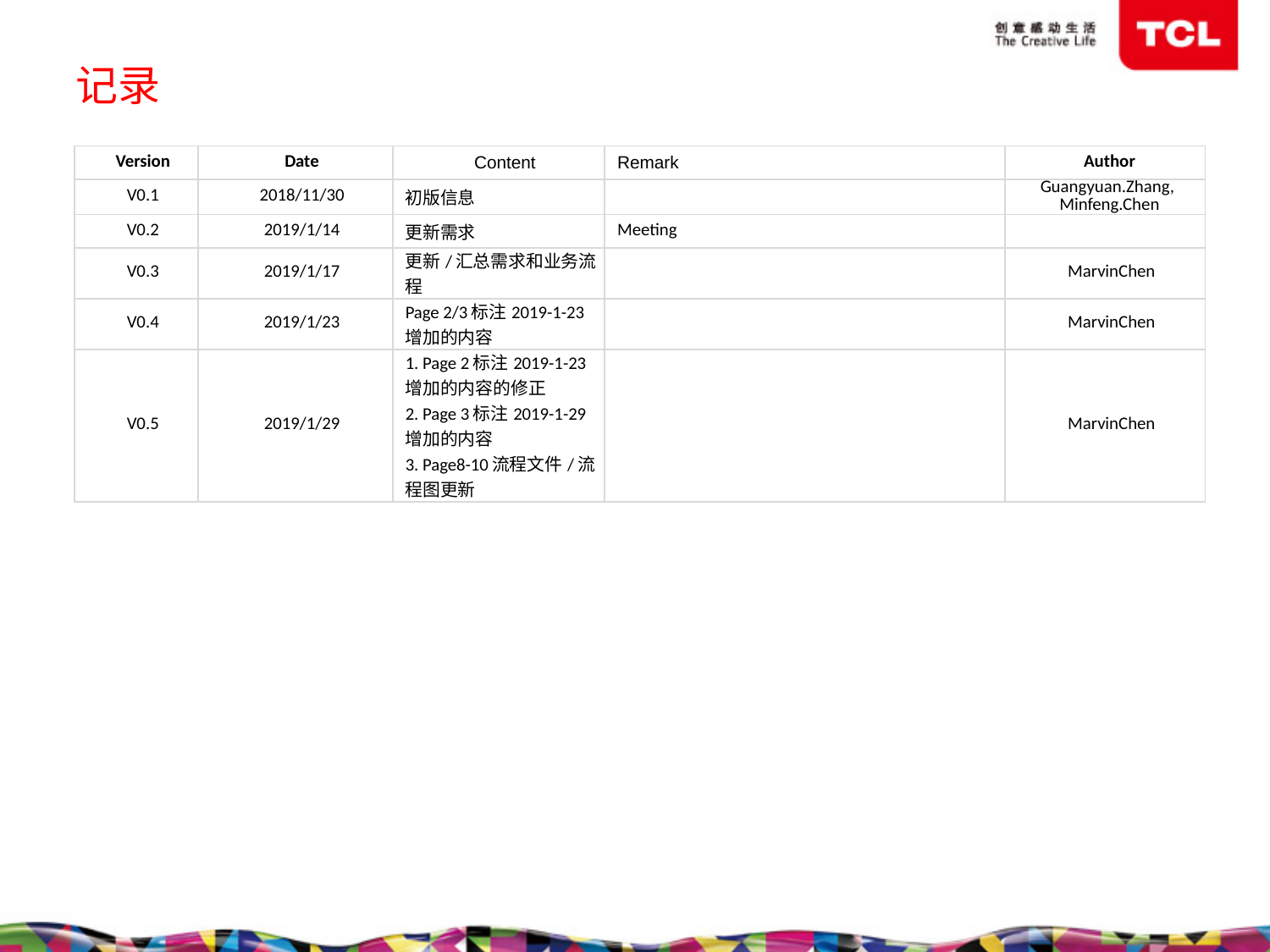

# 记录
| Version | Date | Content | Remark | Author |
| --- | --- | --- | --- | --- |
| V0.1 | 2018/11/30 | 初版信息 |  | Guangyuan.Zhang, Minfeng.Chen |
| V0.2 | 2019/1/14 | 更新需求 | Meeting |  |
| V0.3 | 2019/1/17 | 更新/汇总需求和业务流程 |  | MarvinChen |
| V0.4 | 2019/1/23 | Page 2/3标注2019-1-23增加的内容 |  | MarvinChen |
| V0.5 | 2019/1/29 | 1. Page 2标注2019-1-23增加的内容的修正 2. Page 3标注2019-1-29增加的内容 3. Page8-10流程文件/流程图更新 |  | MarvinChen |